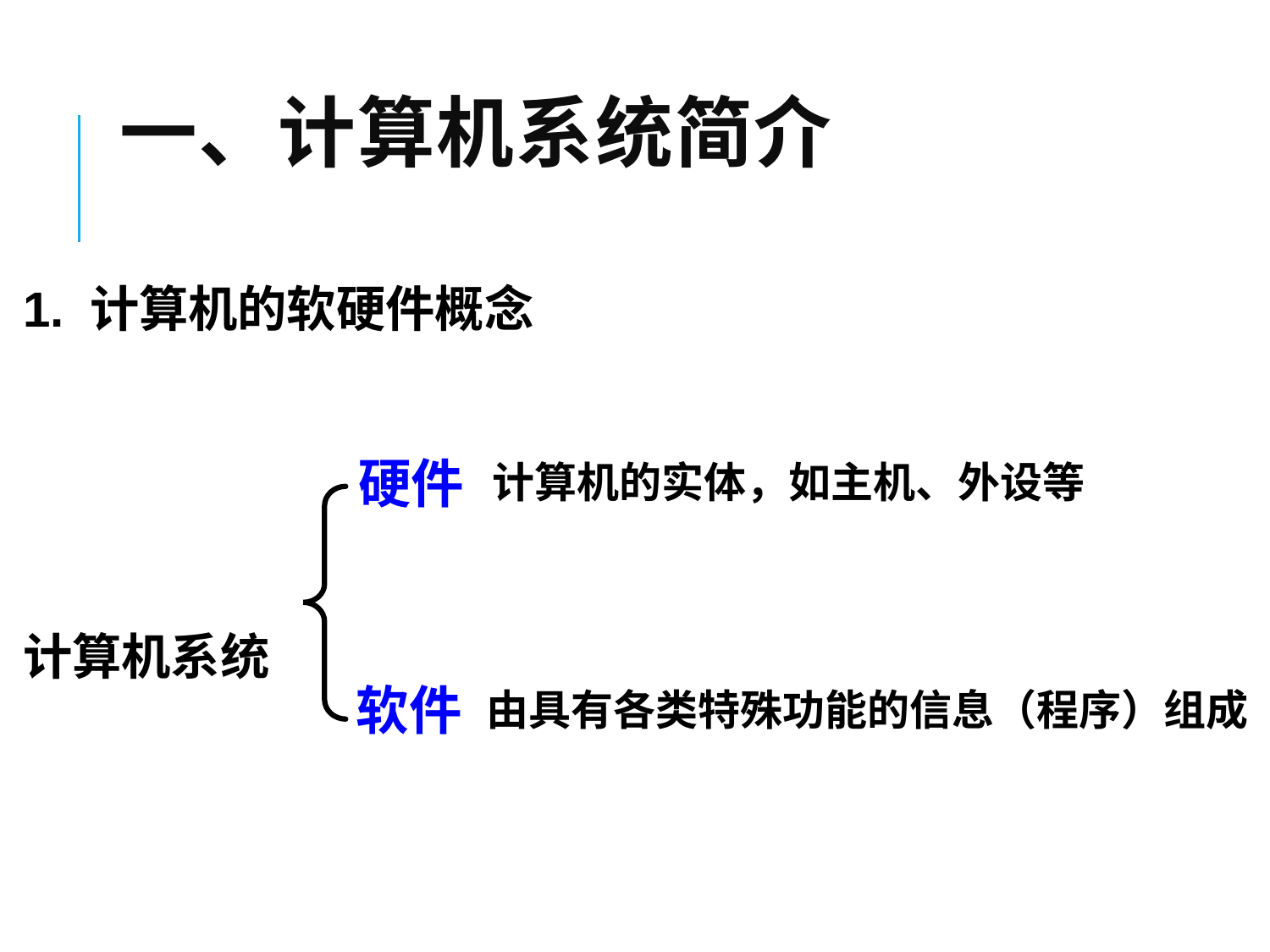

# 一、计算机系统简介
1. 计算机的软硬件概念

计算机系统
硬件
软件
计算机的实体，如主机、外设等

由具有各类特殊功能的信息（程序）组成